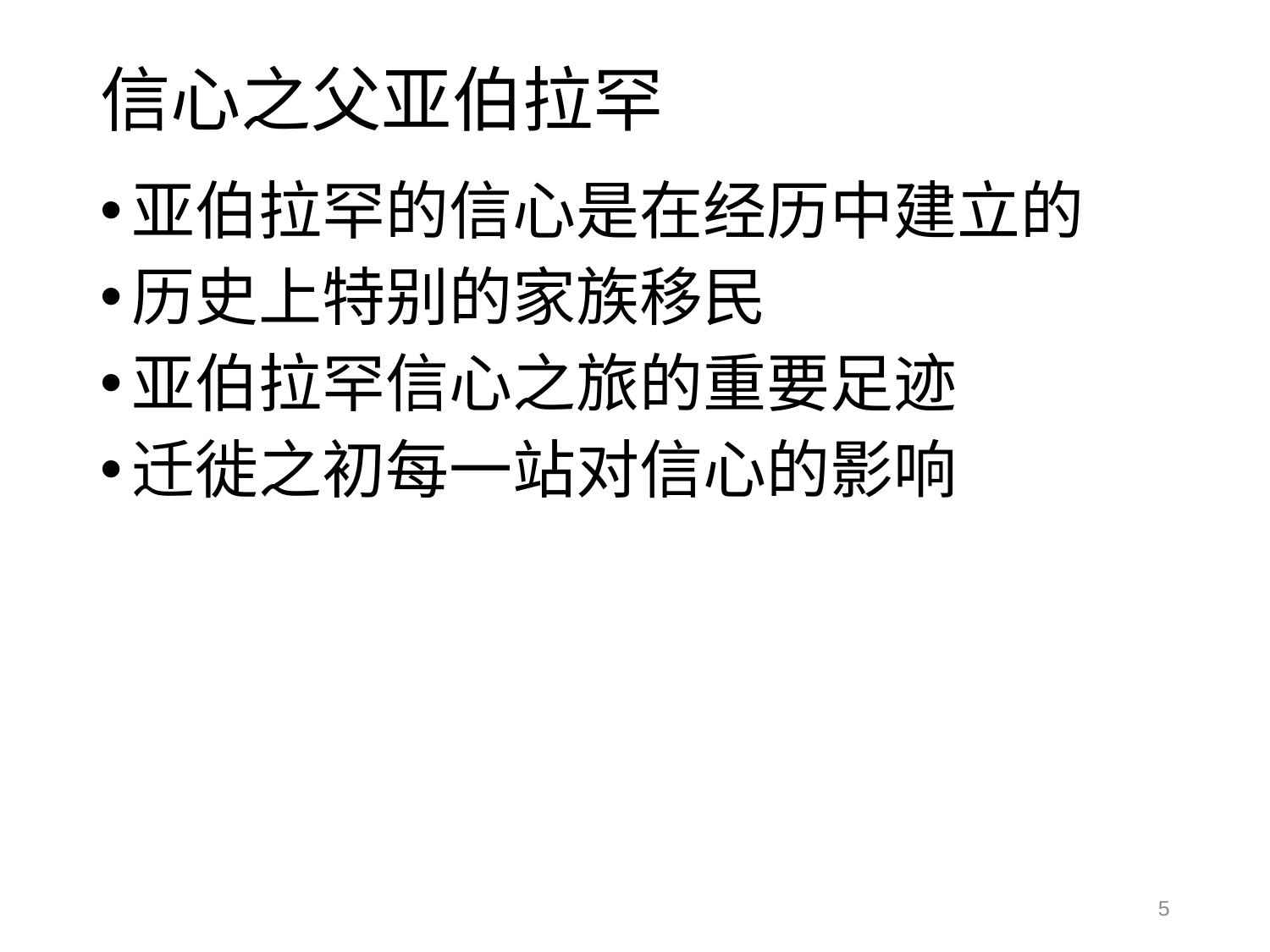

# 信心之父亚伯拉罕
亚伯拉罕的信心是在经历中建立的
历史上特别的家族移民
亚伯拉罕信心之旅的重要足迹
迁徙之初每一站对信心的影响
5